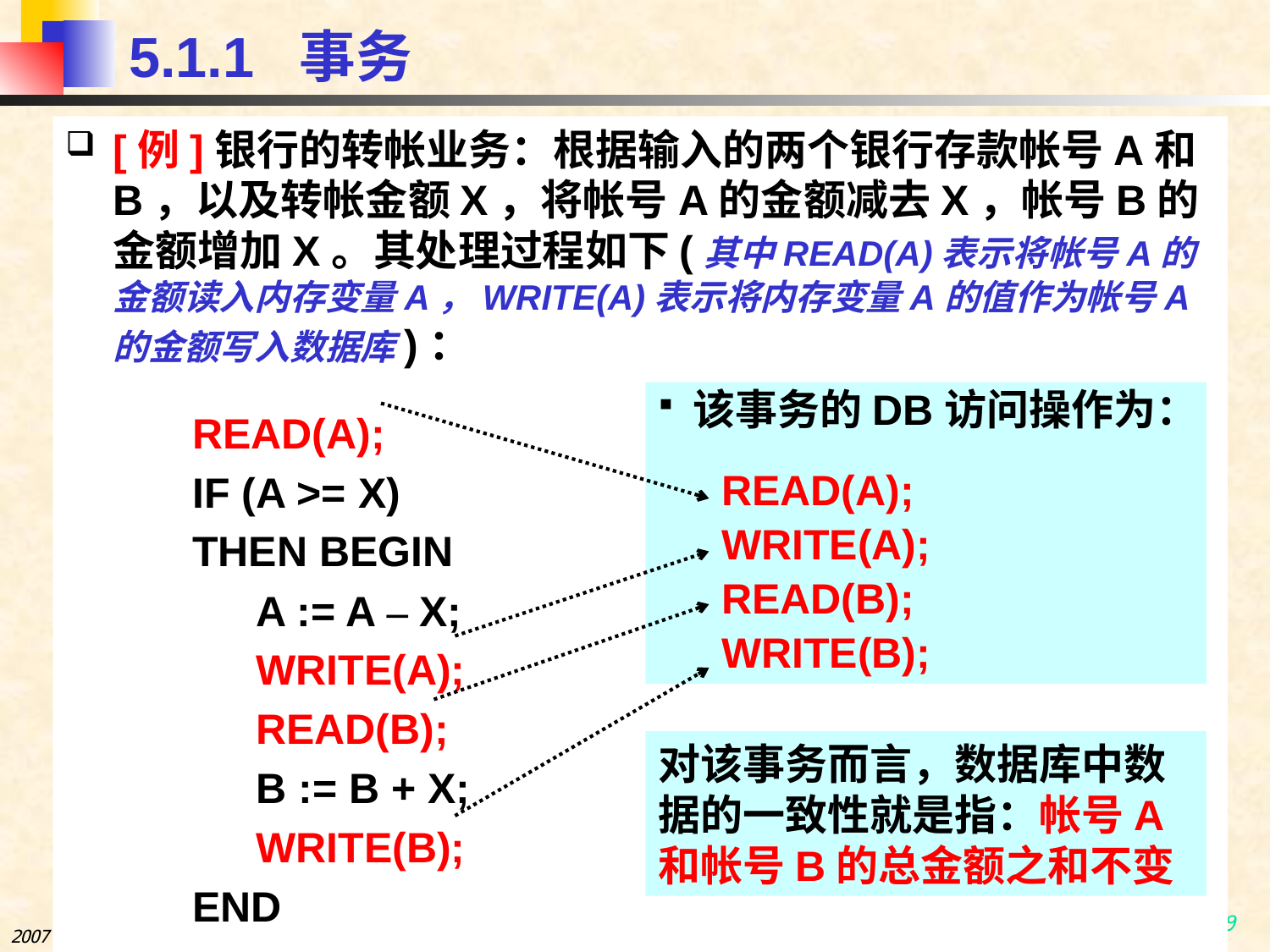

# 5.1.1  事务
[例]银行的转帐业务：根据输入的两个银行存款帐号A和B，以及转帐金额X，将帐号A的金额减去X，帐号B的金额增加X。其处理过程如下(其中READ(A)表示将帐号A的金额读入内存变量A，WRITE(A)表示将内存变量A的值作为帐号A的金额写入数据库)：

READ(A);
IF (A >= X)
THEN BEGIN
A := A – X;
WRITE(A);
READ(B);
B := B + X;
WRITE(B);
END
 该事务的DB访问操作为：

READ(A);
WRITE(A);
READ(B);
WRITE(B);

对该事务而言，数据库中数据的一致性就是指：帐号A和帐号B的总金额之和不变
9